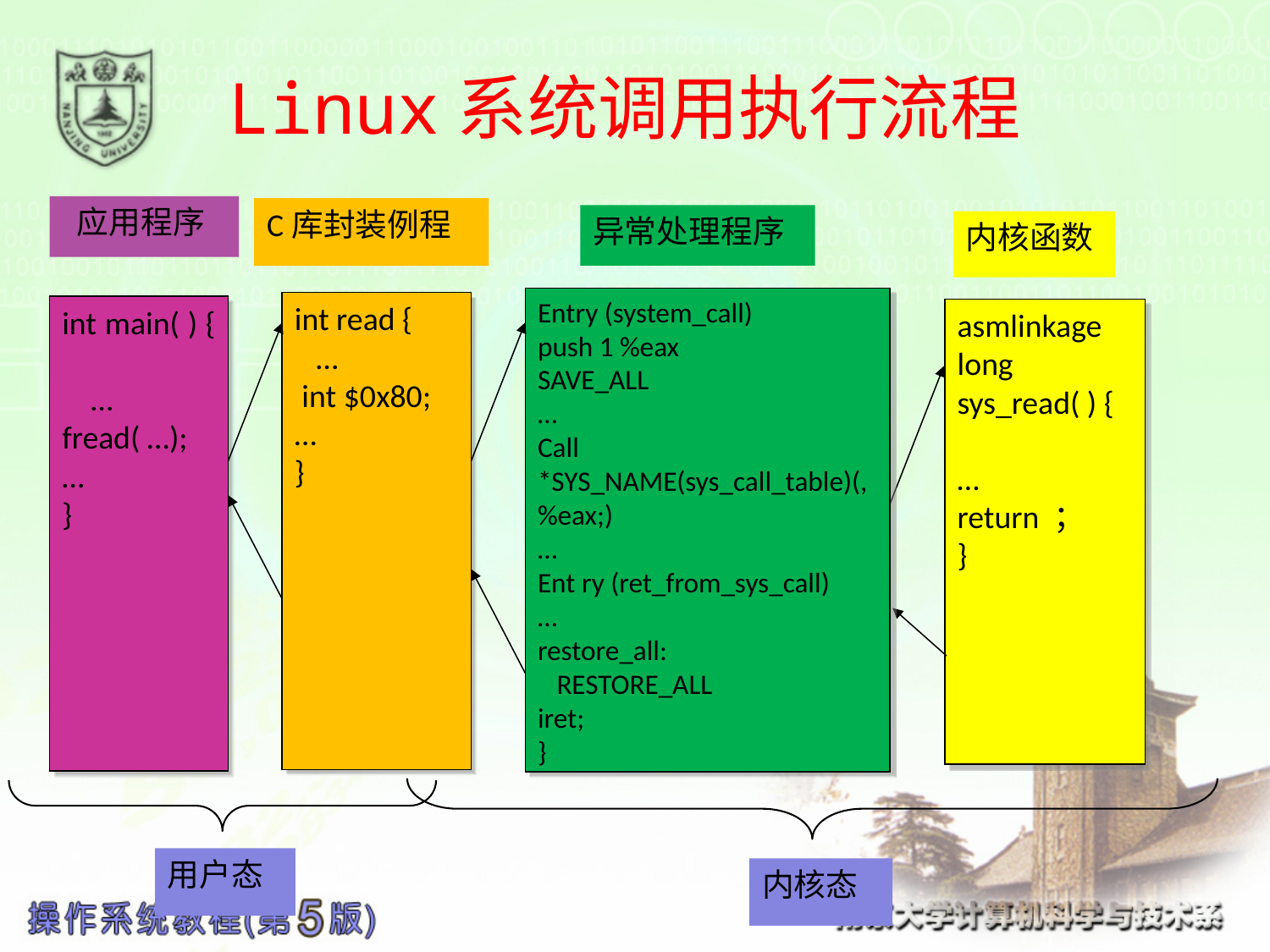

# Linux系统调用执行流程
 应用程序

C库封装例程

异常处理程序

内核函数

Entry (system_call)
push 1 %eax
SAVE_ALL
…
Call *SYS_NAME(sys_call_table)(, %eax;)
…
Ent ry (ret_from_sys_call)
…
restore_all:
   RESTORE_ALL
iret;
}
int read {
   …
 int $0x80;
…
}
int main( ) {
    …
fread( …);
…
}
asmlinkage long
sys_read( ) {

…
return ；
}

用户态
内核态